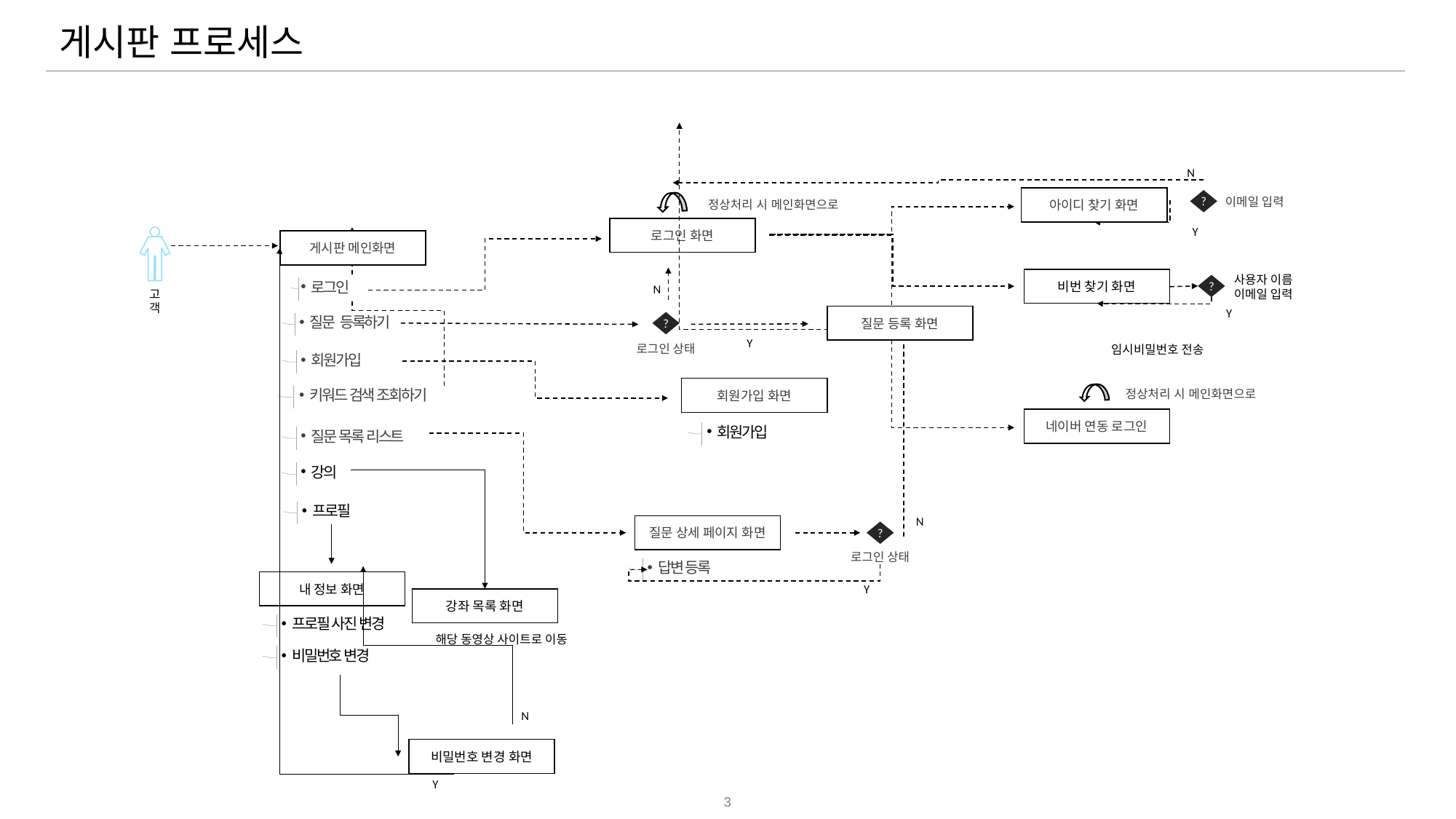

# 게시판 프로세스

N
아이디 찾기 화면
?

이메일 입력
정상처리 시 메인화면으로
로그인 화면
Y

고객
게시판 메인화면
비번 찾기 화면
사용자 이름
이메일 입력
?
로그인
N
Y
질문 등록 화면
?
질문  등록하기

Y
로그인 상태
임시비밀번호 전송
회원가입
회원가입 화면

키워드 검색 조회하기

정상처리 시 메인화면으로
네이버 연동 로그인
회원가입
질문 목록 리스트
강의
프로필
N
질문 상세 페이지 화면
?
로그인 상태
답변 등록
내 정보 화면
Y
강좌 목록 화면
프로필 사진 변경
해당 동영상 사이트로 이동
비밀번호 변경
N
비밀번호 변경 화면
Y